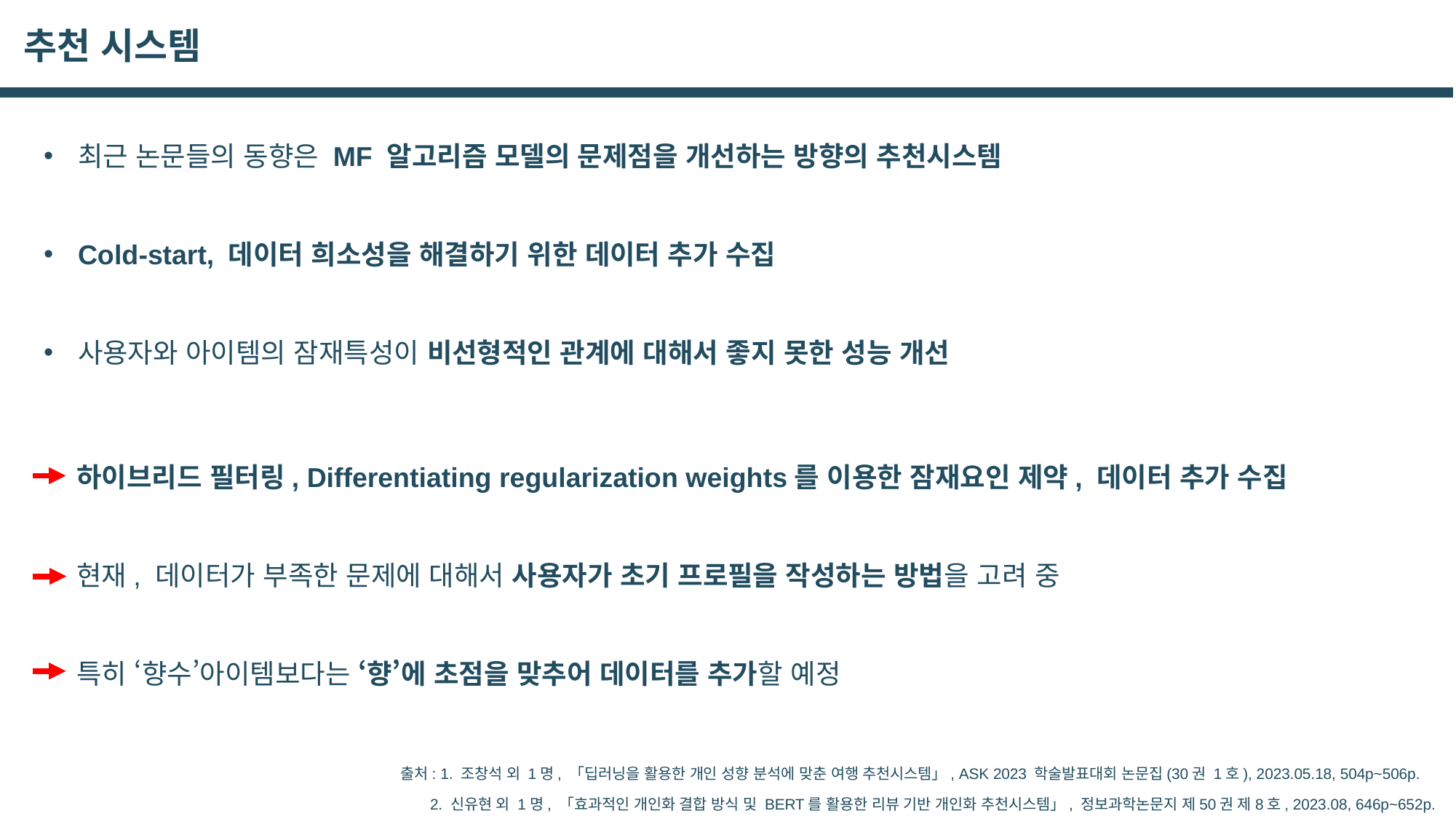

추천 시스템

최근 논문들의 동향은 MF 알고리즘 모델의 문제점을 개선하는 방향의 추천시스템

Cold-start, 데이터 희소성을 해결하기 위한 데이터 추가 수집

사용자와 아이템의 잠재특성이 비선형적인 관계에 대해서 좋지 못한 성능 개선

하이브리드 필터링, Differentiating regularization weights를 이용한 잠재요인 제약, 데이터 추가 수집

현재, 데이터가 부족한 문제에 대해서 사용자가 초기 프로필을 작성하는 방법을 고려 중

특히 ‘향수’아이템보다는 ‘향’에 초점을 맞추어 데이터를 추가할 예정
출처: 1. 조창석 외 1명, 「딥러닝을 활용한 개인 성향 분석에 맞춘 여행 추천시스템」, ASK 2023 학술발표대회 논문집(30권 1호), 2023.05.18, 504p~506p.
       2. 신유현 외 1명, 「효과적인 개인화 결합 방식 및 BERT를 활용한 리뷰 기반 개인화 추천시스템」, 정보과학논문지 제50권 제8호, 2023.08, 646p~652p.